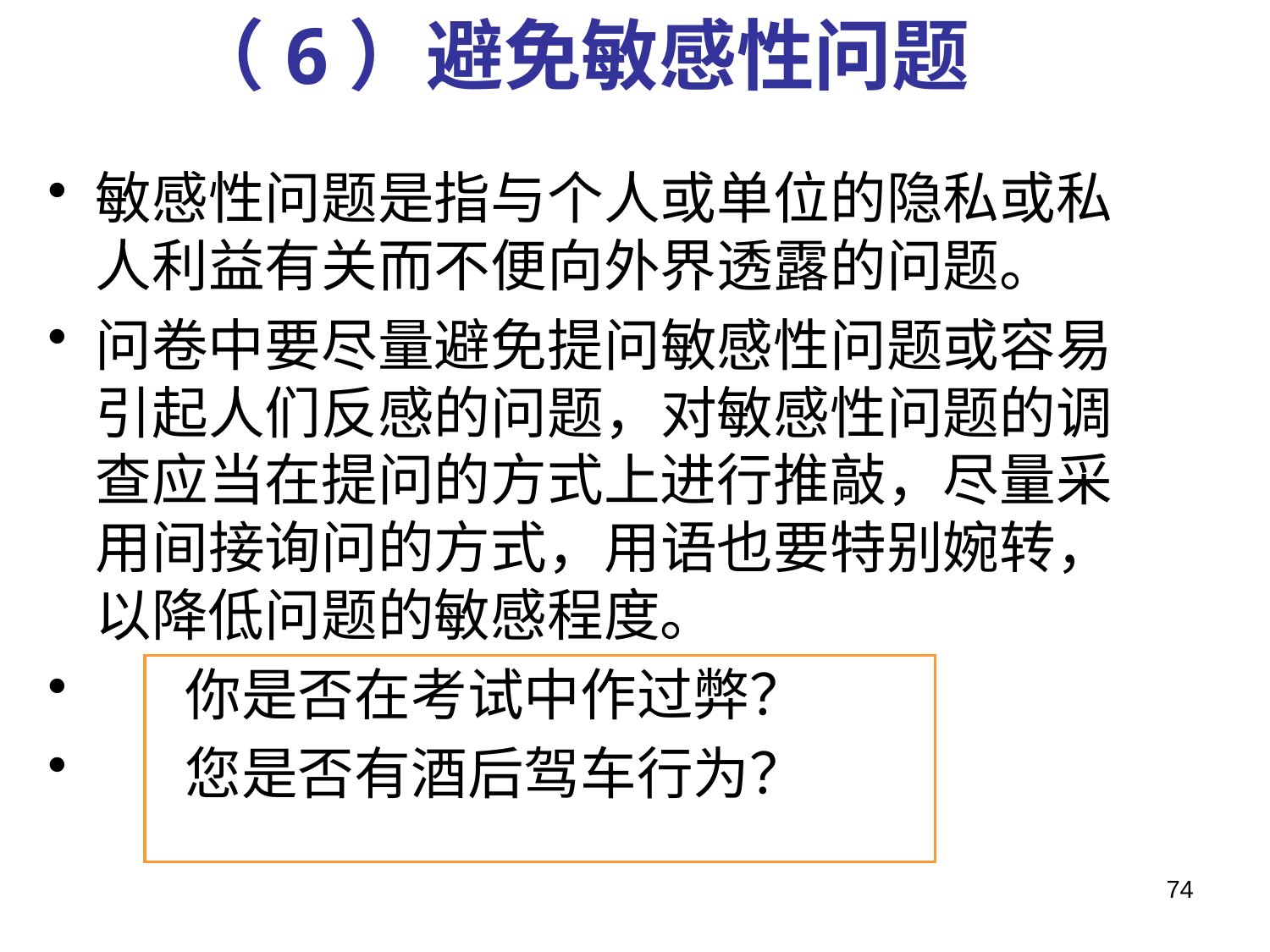

# （6）避免敏感性问题
敏感性问题是指与个人或单位的隐私或私人利益有关而不便向外界透露的问题。
问卷中要尽量避免提问敏感性问题或容易引起人们反感的问题，对敏感性问题的调查应当在提问的方式上进行推敲，尽量采用间接询问的方式，用语也要特别婉转，以降低问题的敏感程度。
      你是否在考试中作过弊？
      您是否有酒后驾车行为？

74